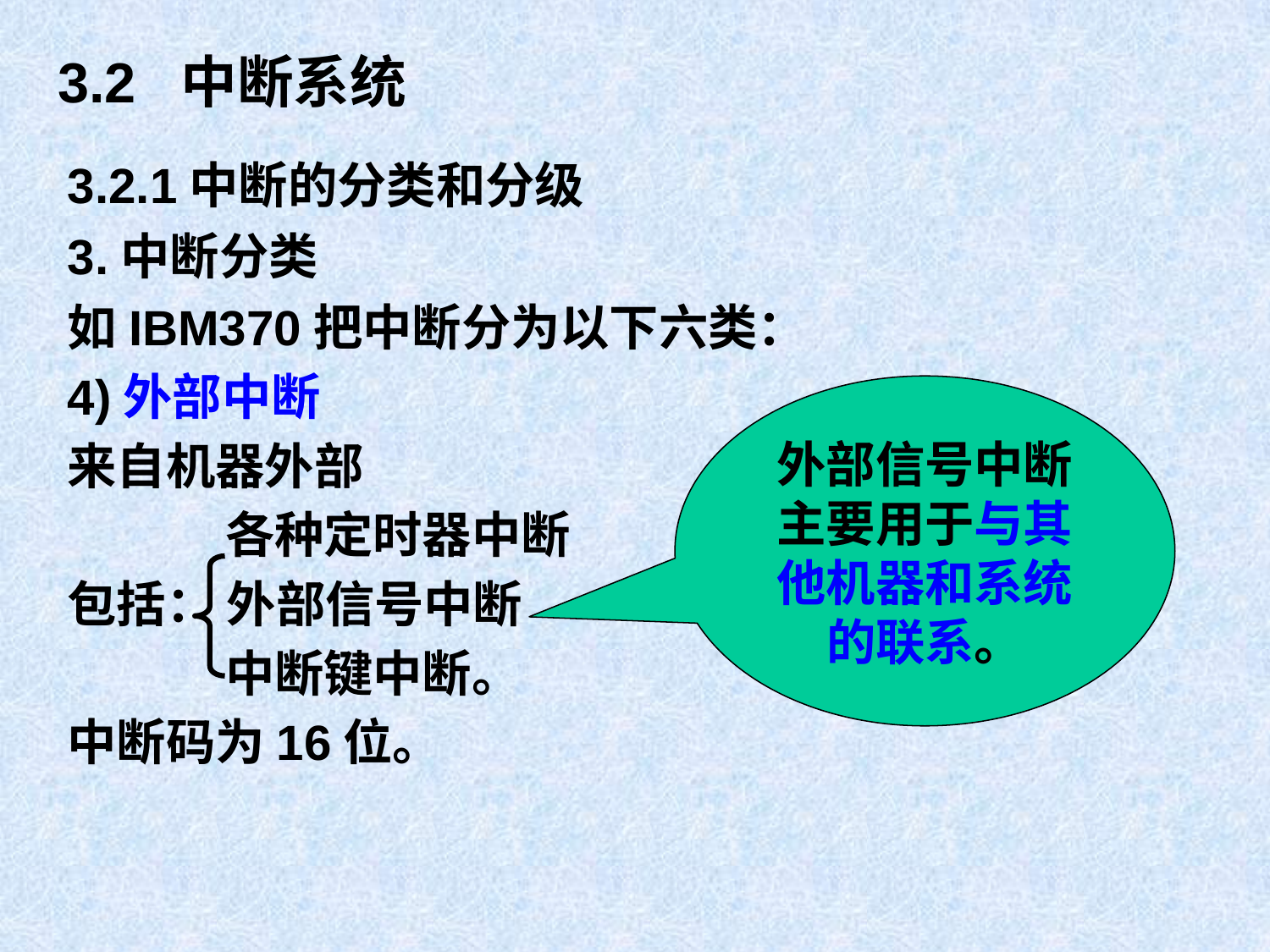

# 3.2  中断系统
3.2.1中断的分类和分级
3.中断分类
如IBM370把中断分为以下六类：
4)外部中断
来自机器外部
             各种定时器中断
包括： 外部信号中断
             中断键中断。
中断码为16位。
外部信号中断主要用于与其他机器和系统的联系。